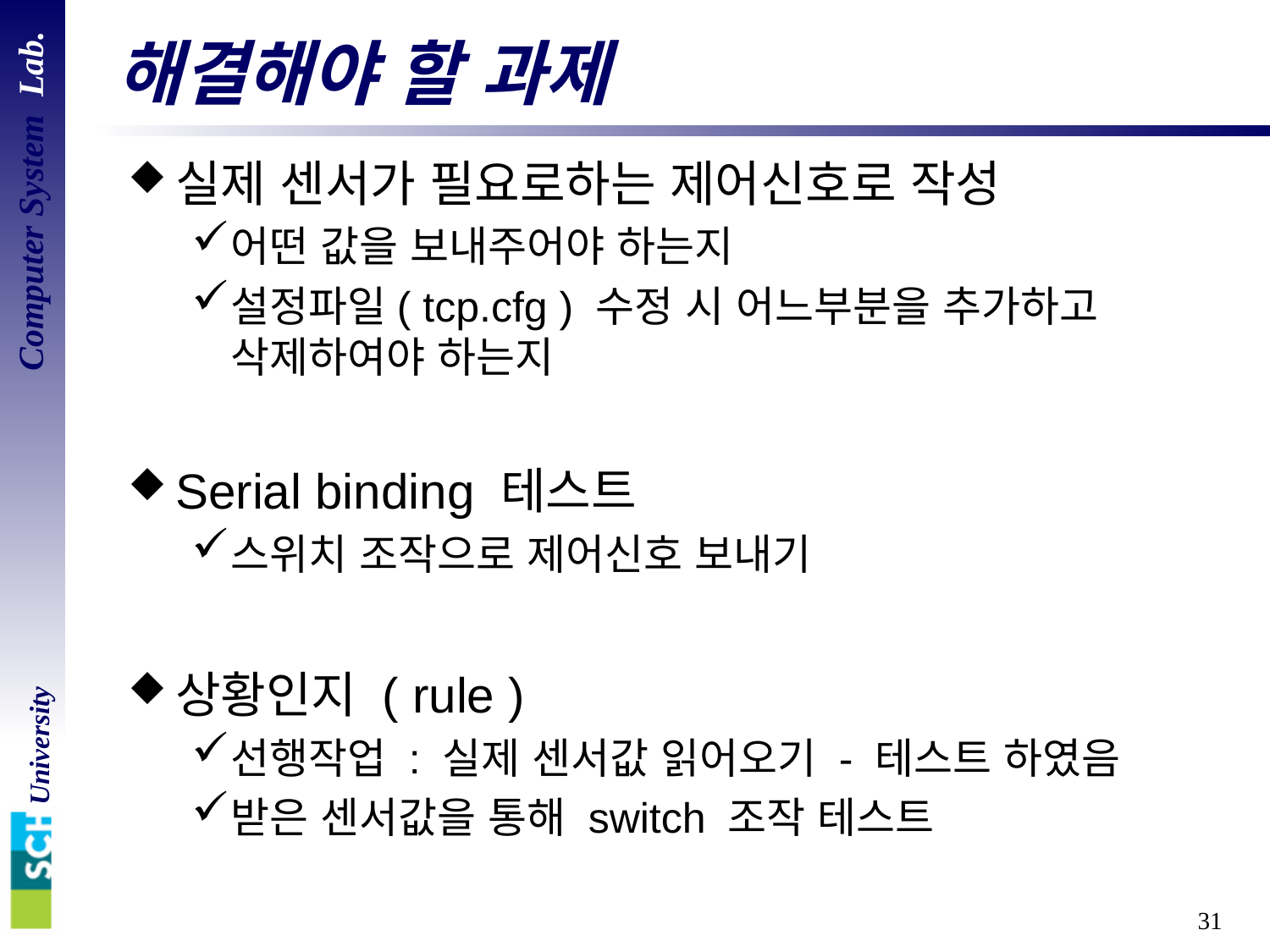

# 해결해야 할 과제
실제 센서가 필요로하는 제어신호로 작성
어떤 값을 보내주어야 하는지
설정파일( tcp.cfg ) 수정 시 어느부분을 추가하고 삭제하여야 하는지

Serial binding 테스트
스위치 조작으로 제어신호 보내기

상황인지 ( rule )
선행작업 : 실제 센서값 읽어오기 - 테스트 하였음
받은 센서값을 통해 switch 조작 테스트